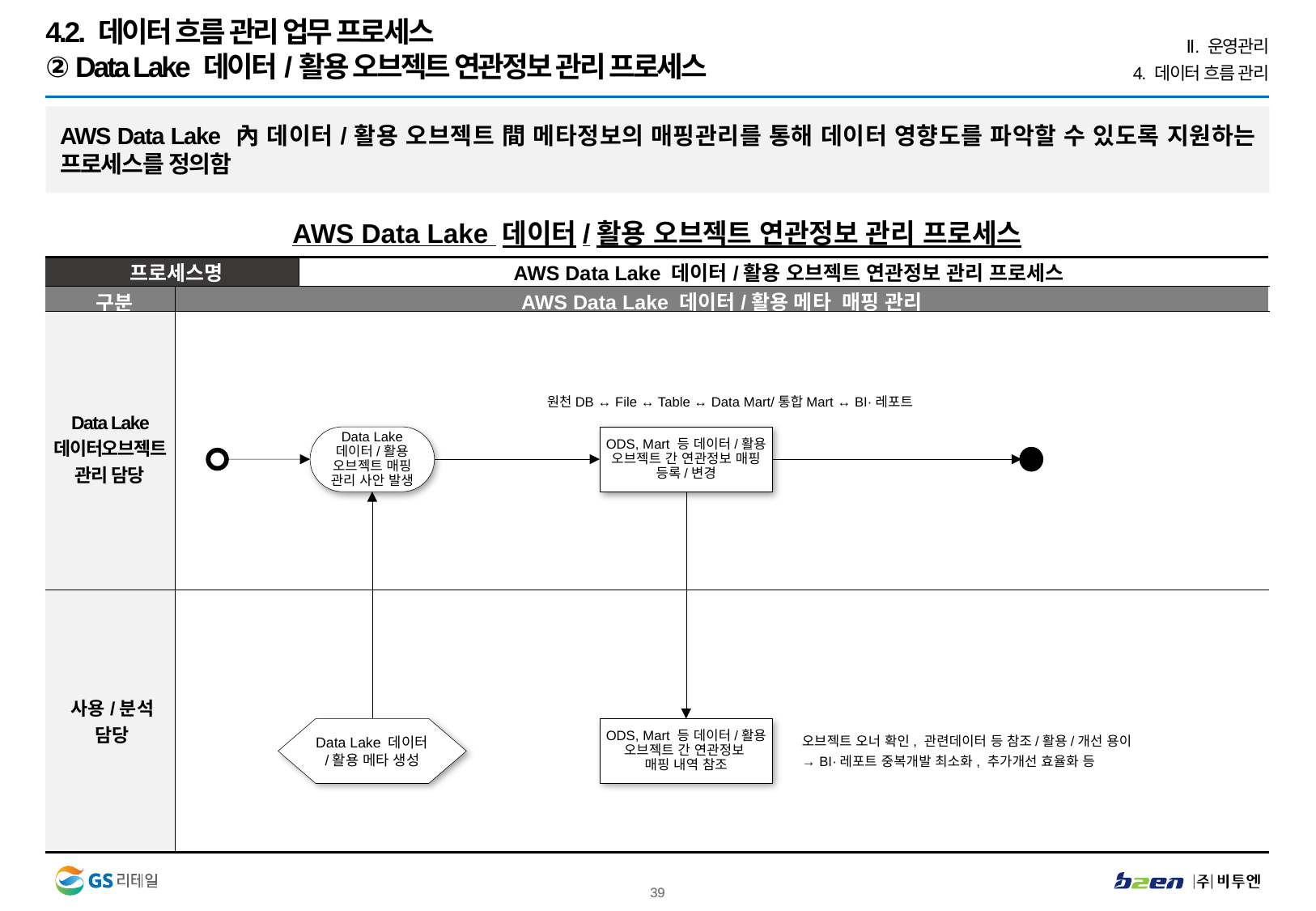

4.2. 데이터 흐름 관리 업무 프로세스
② Data Lake 데이터/활용 오브젝트 연관정보 관리 프로세스
Ⅱ. 운영관리
4. 데이터 흐름 관리
AWS Data Lake 內 데이터/활용 오브젝트 間 메타정보의 매핑관리를 통해 데이터 영향도를 파악할 수 있도록 지원하는 프로세스를 정의함
AWS Data Lake 데이터/활용 오브젝트 연관정보 관리 프로세스
| 프로세스명 |  | AWS Data Lake 데이터/활용 오브젝트 연관정보 관리 프로세스 |
| --- | --- | --- |
| 구분 | AWS Data Lake 데이터/활용 메타 매핑 관리 |  |
| Data Lake 데이터오브젝트 관리 담당 |  |  |
| 사용/분석 담당 |  |  |
원천DB ↔ File ↔ Table ↔ Data Mart/통합Mart ↔ BI·레포트
Data Lake 데이터/활용 오브젝트 매핑 관리 사안 발생
ODS, Mart 등 데이터/활용 오브젝트 간 연관정보 매핑 등록/변경

Data Lake 데이터/활용 메타 생성
ODS, Mart 등 데이터/활용 오브젝트 간 연관정보
매핑 내역 참조
오브젝트 오너 확인, 관련데이터 등 참조/활용/개선 용이
→ BI·레포트 중복개발 최소화, 추가개선 효율화 등
39
39